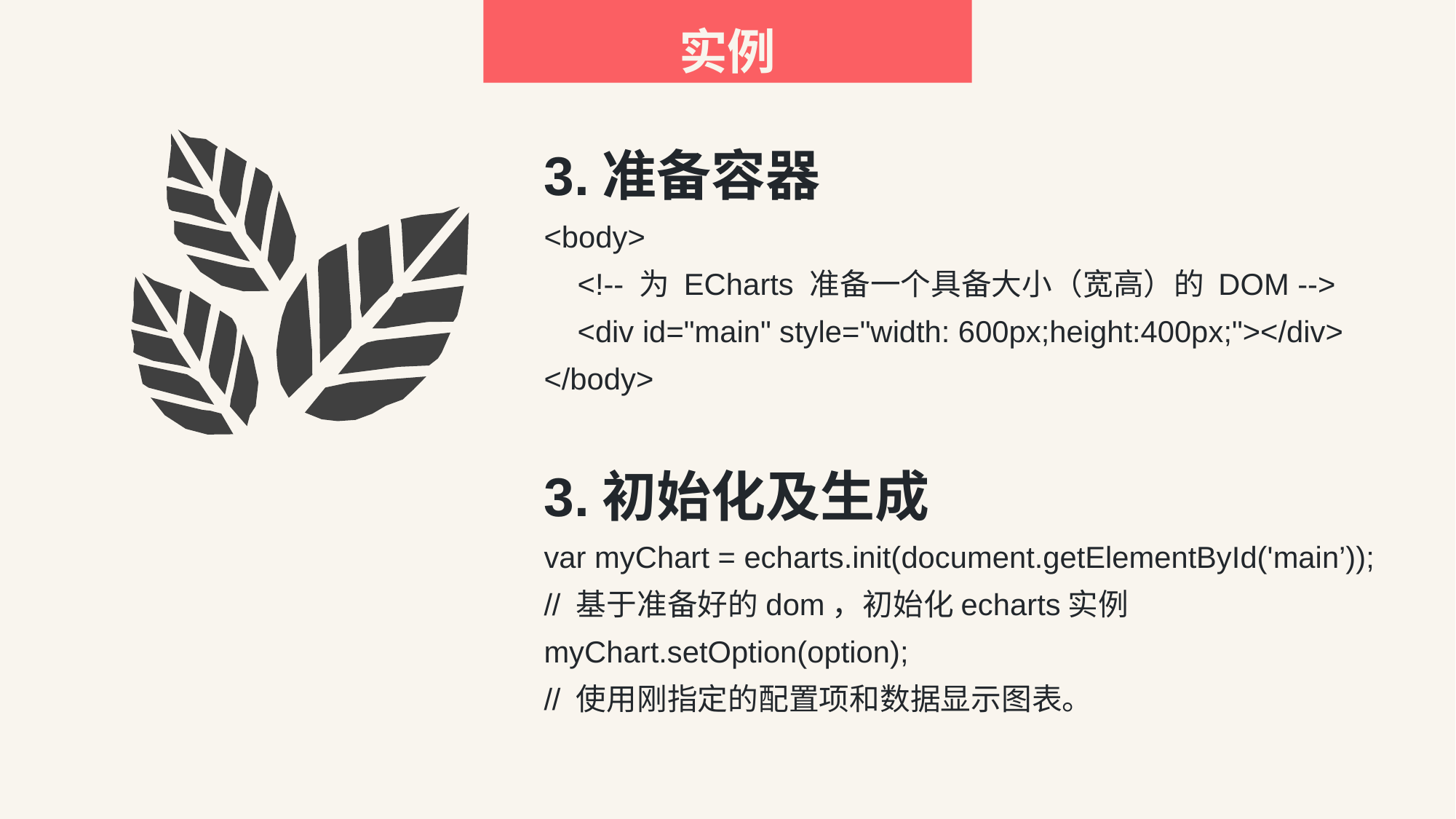

实例

3.准备容器
<body>
    <!-- 为 ECharts 准备一个具备大小（宽高）的 DOM -->
    <div id="main" style="width: 600px;height:400px;"></div>
</body>
3.初始化及生成
var myChart = echarts.init(document.getElementById('main’));
// 基于准备好的dom，初始化echarts实例
myChart.setOption(option);
// 使用刚指定的配置项和数据显示图表。